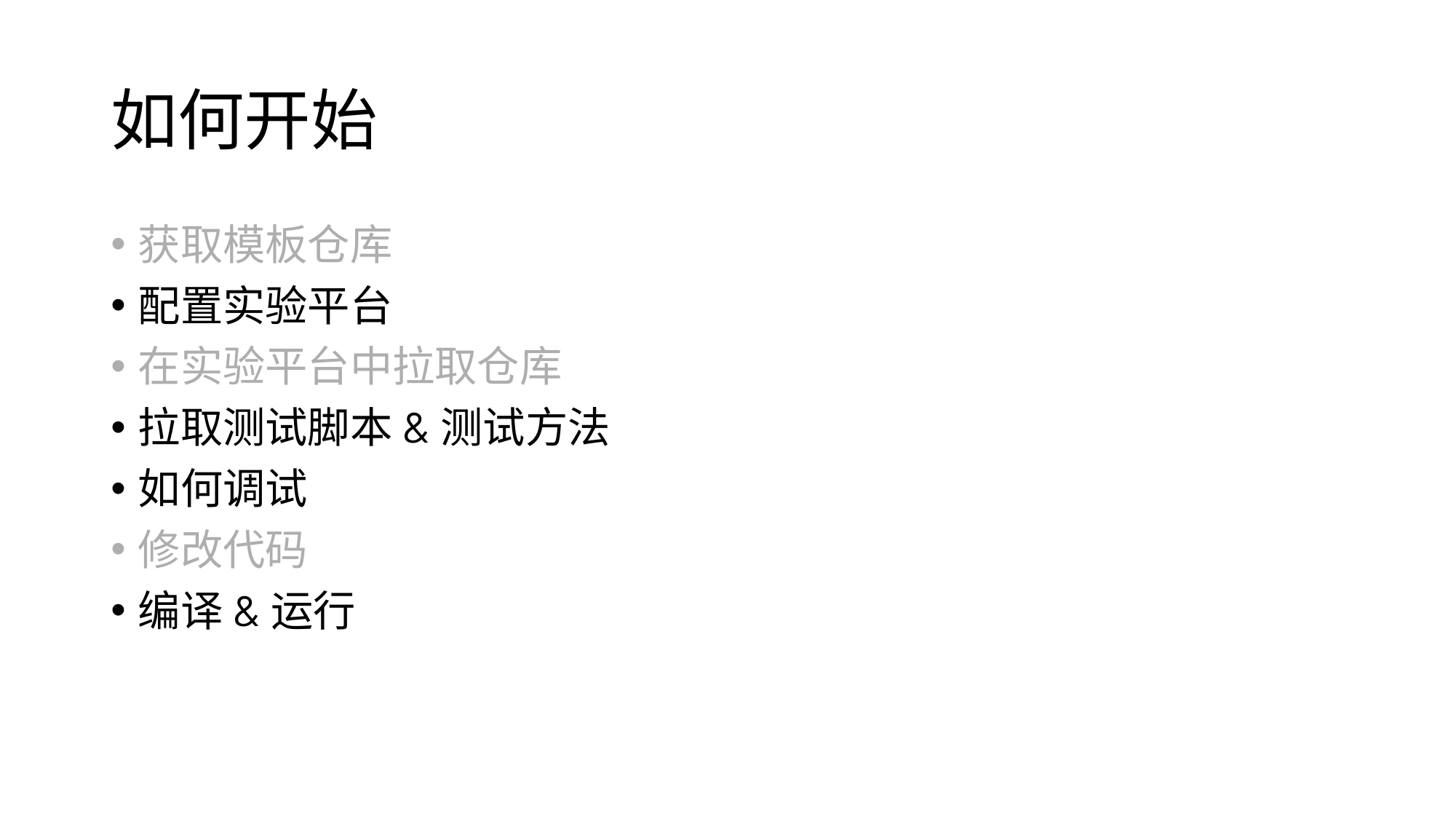

# 如何开始
获取模板仓库
配置实验平台
在实验平台中拉取仓库
拉取测试脚本&测试方法
如何调试
修改代码
编译&运行